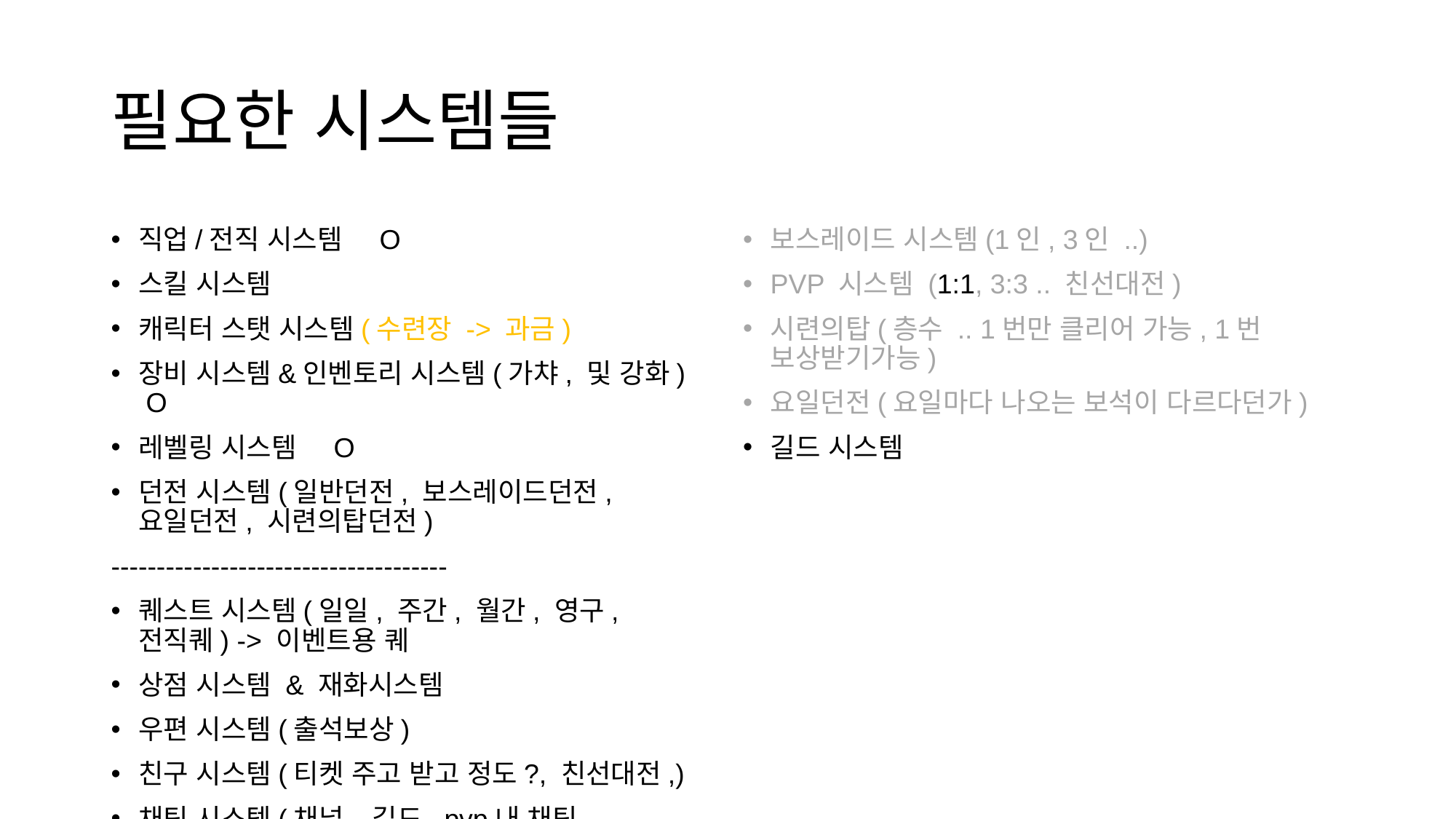

필요한 시스템들
직업/전직 시스템    O
스킬 시스템
캐릭터 스탯 시스템(수련장 -> 과금)
장비 시스템&인벤토리 시스템(가챠, 및 강화)    O
레벨링 시스템    O
던전 시스템(일반던전, 보스레이드던전, 요일던전, 시련의탑던전)
-------------------------------------
퀘스트 시스템(일일, 주간, 월간, 영구, 전직퀘) -> 이벤트용 퀘
상점 시스템 & 재화시스템
우편 시스템(출석보상)
친구 시스템(티켓 주고 받고 정도?, 친선대전,)
채팅 시스템(채널, 길드, pvp내 채팅, 친구귓속말)
보스레이드 시스템(1인, 3인 ..)
PVP 시스템 (1:1, 3:3 .. 친선대전)
시련의탑(층수 .. 1번만 클리어 가능, 1번 보상받기가능)
요일던전(요일마다 나오는 보석이 다르다던가)
길드 시스템